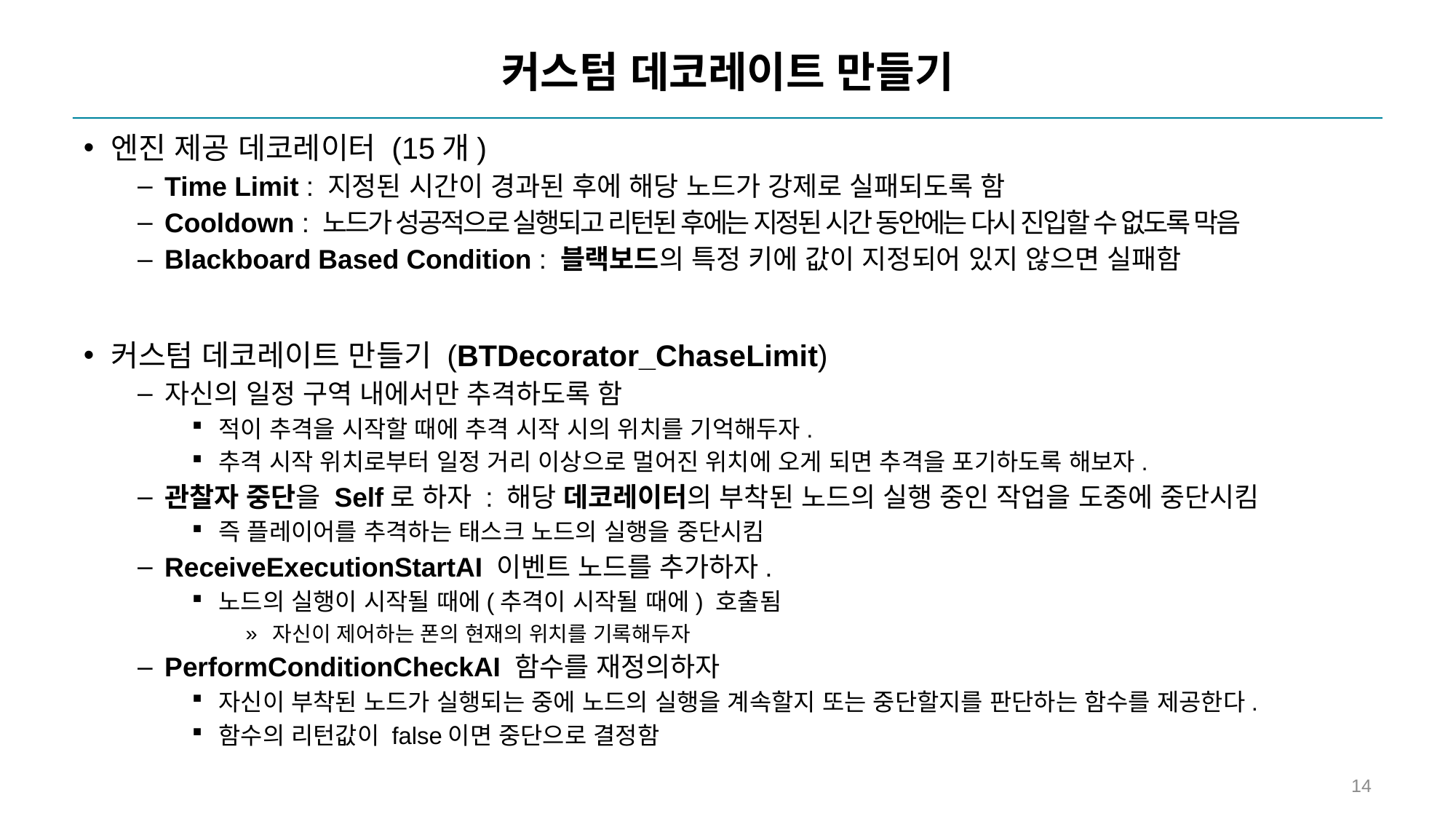

# 커스텀 데코레이트 만들기
엔진 제공 데코레이터 (15개)
Time Limit : 지정된 시간이 경과된 후에 해당 노드가 강제로 실패되도록 함
Cooldown : 노드가 성공적으로 실행되고 리턴된 후에는 지정된 시간 동안에는 다시 진입할 수 없도록 막음
Blackboard Based Condition : 블랙보드의 특정 키에 값이 지정되어 있지 않으면 실패함

커스텀 데코레이트 만들기 (BTDecorator_ChaseLimit)
자신의 일정 구역 내에서만 추격하도록 함
적이 추격을 시작할 때에 추격 시작 시의 위치를 기억해두자.
추격 시작 위치로부터 일정 거리 이상으로 멀어진 위치에 오게 되면 추격을 포기하도록 해보자.
관찰자 중단을 Self로 하자 : 해당 데코레이터의 부착된 노드의 실행 중인 작업을 도중에 중단시킴
즉 플레이어를 추격하는 태스크 노드의 실행을 중단시킴
ReceiveExecutionStartAI 이벤트 노드를 추가하자.
노드의 실행이 시작될 때에(추격이 시작될 때에) 호출됨
자신이 제어하는 폰의 현재의 위치를 기록해두자
PerformConditionCheckAI 함수를 재정의하자
자신이 부착된 노드가 실행되는 중에 노드의 실행을 계속할지 또는 중단할지를 판단하는 함수를 제공한다.
함수의 리턴값이 false이면 중단으로 결정함
14